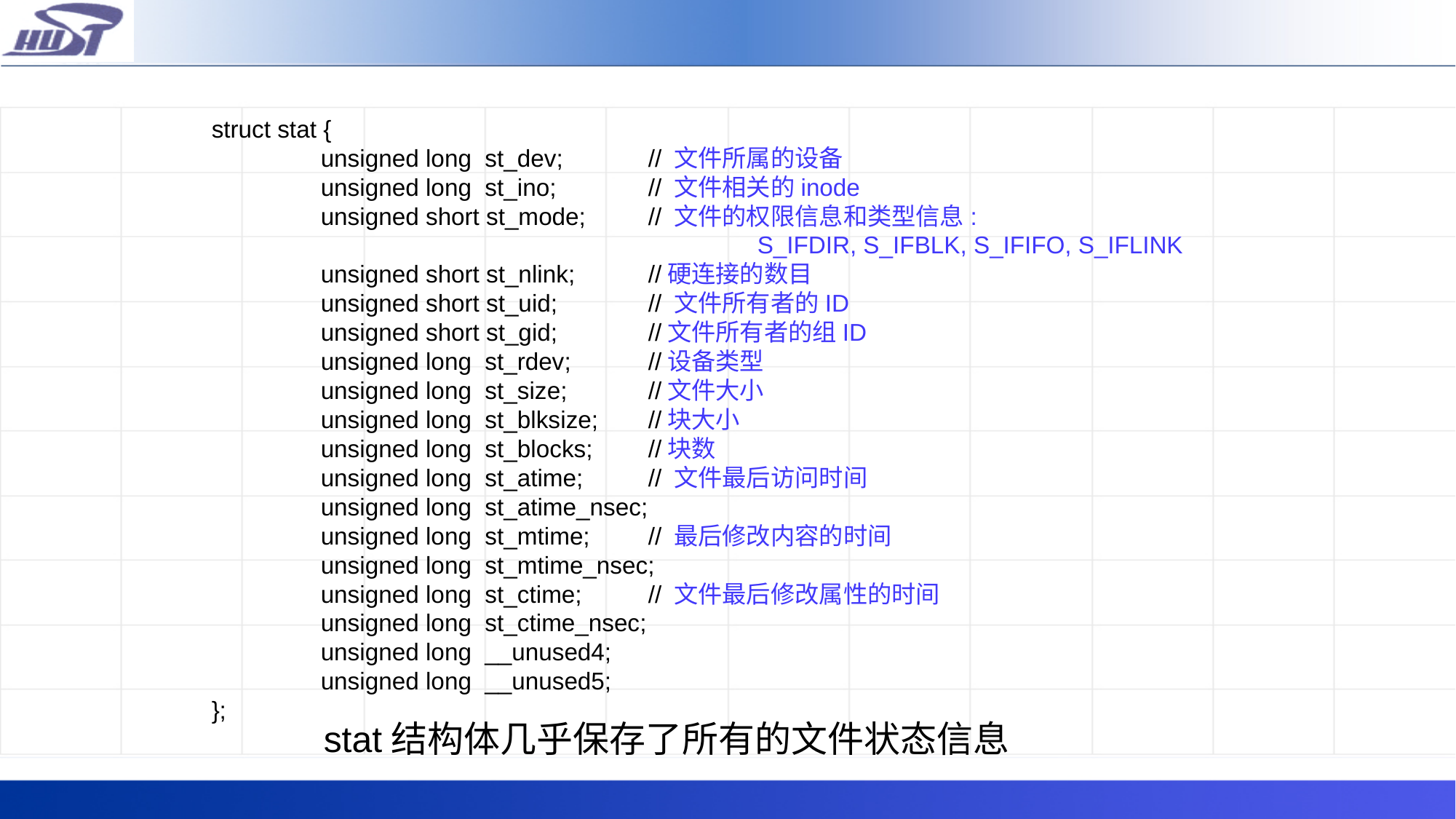

struct stat {
	unsigned long  st_dev;	// 文件所属的设备
	unsigned long  st_ino;	// 文件相关的inode
	unsigned short st_mode;	// 文件的权限信息和类型信息:
					S_IFDIR, S_IFBLK, S_IFIFO, S_IFLINK
	unsigned short st_nlink;	//硬连接的数目
	unsigned short st_uid;	// 文件所有者的ID
	unsigned short st_gid;	//文件所有者的组ID
	unsigned long  st_rdev;	//设备类型
	unsigned long  st_size;	//文件大小
	unsigned long  st_blksize;	//块大小
	unsigned long  st_blocks;	//块数
	unsigned long  st_atime;	// 文件最后访问时间
	unsigned long  st_atime_nsec;
	unsigned long  st_mtime;	// 最后修改内容的时间
	unsigned long  st_mtime_nsec;
	unsigned long  st_ctime;	// 文件最后修改属性的时间
	unsigned long  st_ctime_nsec;
	unsigned long  __unused4;
	unsigned long  __unused5;
};
stat结构体几乎保存了所有的文件状态信息